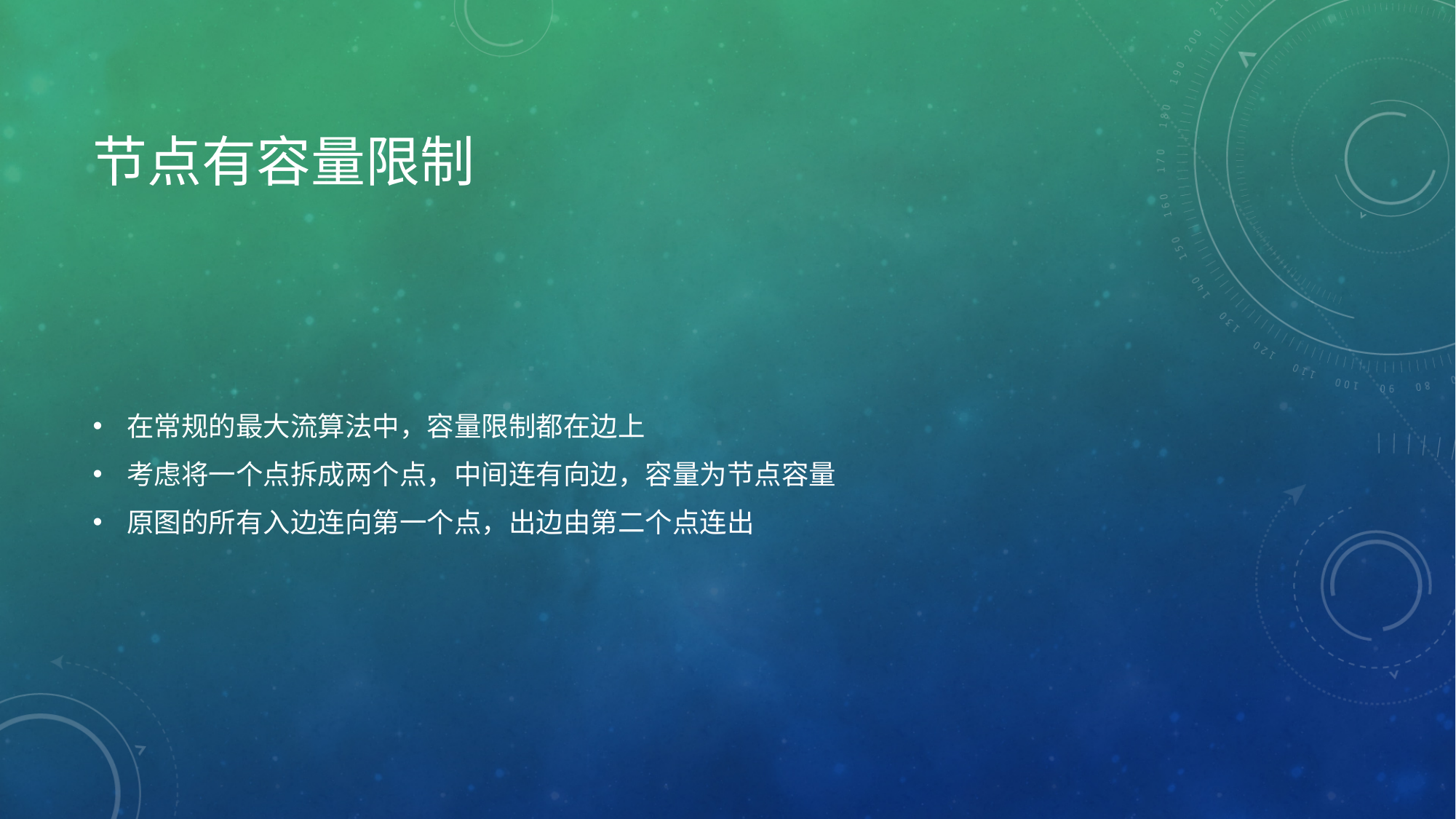

# 节点有容量限制
在常规的最大流算法中，容量限制都在边上
考虑将一个点拆成两个点，中间连有向边，容量为节点容量
原图的所有入边连向第一个点，出边由第二个点连出